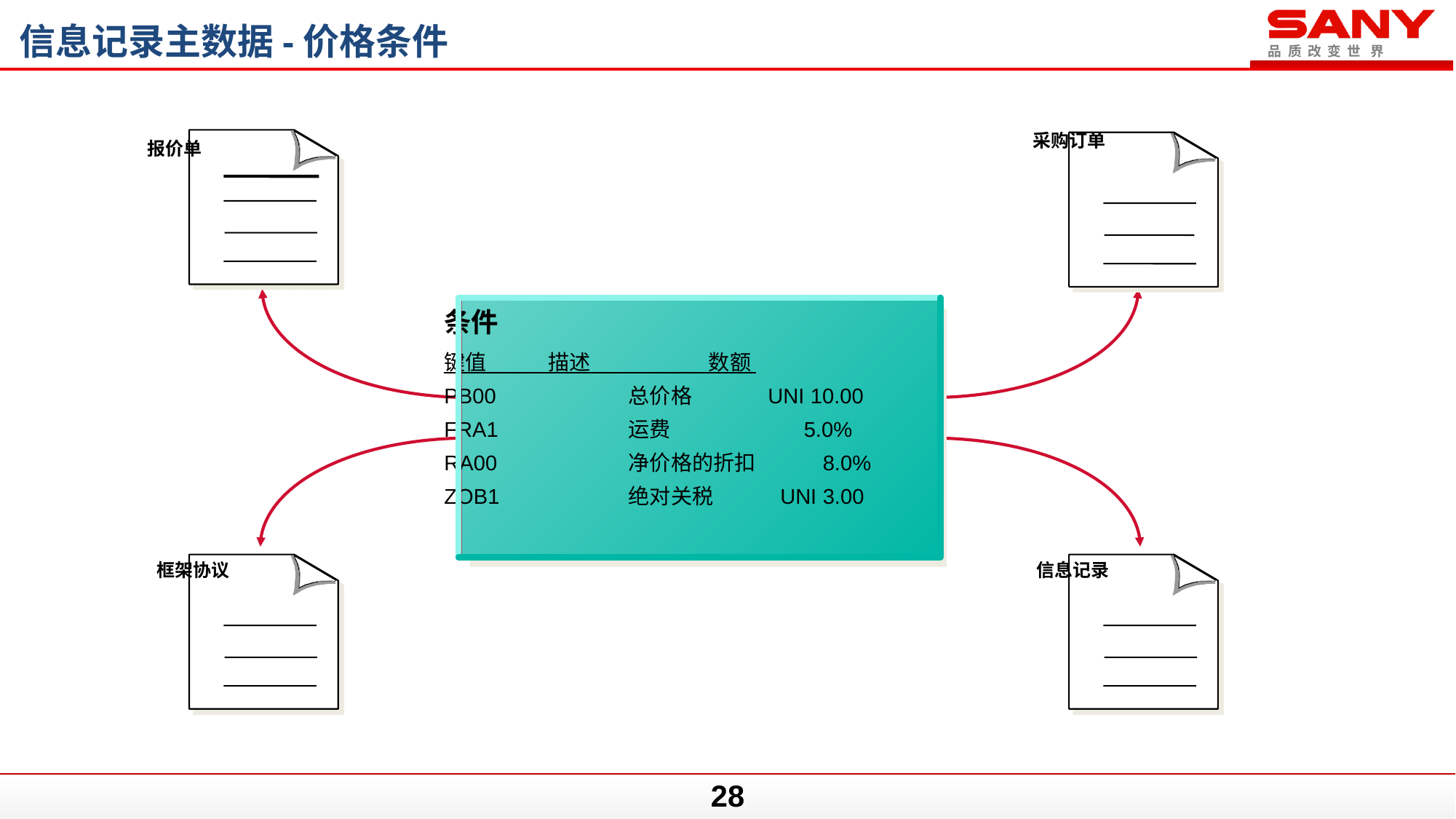

信息记录主数据-价格条件
采购订单

报价单

条件
键值             描述                         数额
PB00	      总价格	              UNI 10.00
FRA1	      运费                           5.0%
RA00	      净价格的折扣             8.0%
ZOB1	      绝对关税             UNI 3.00

框架协议
信息记录